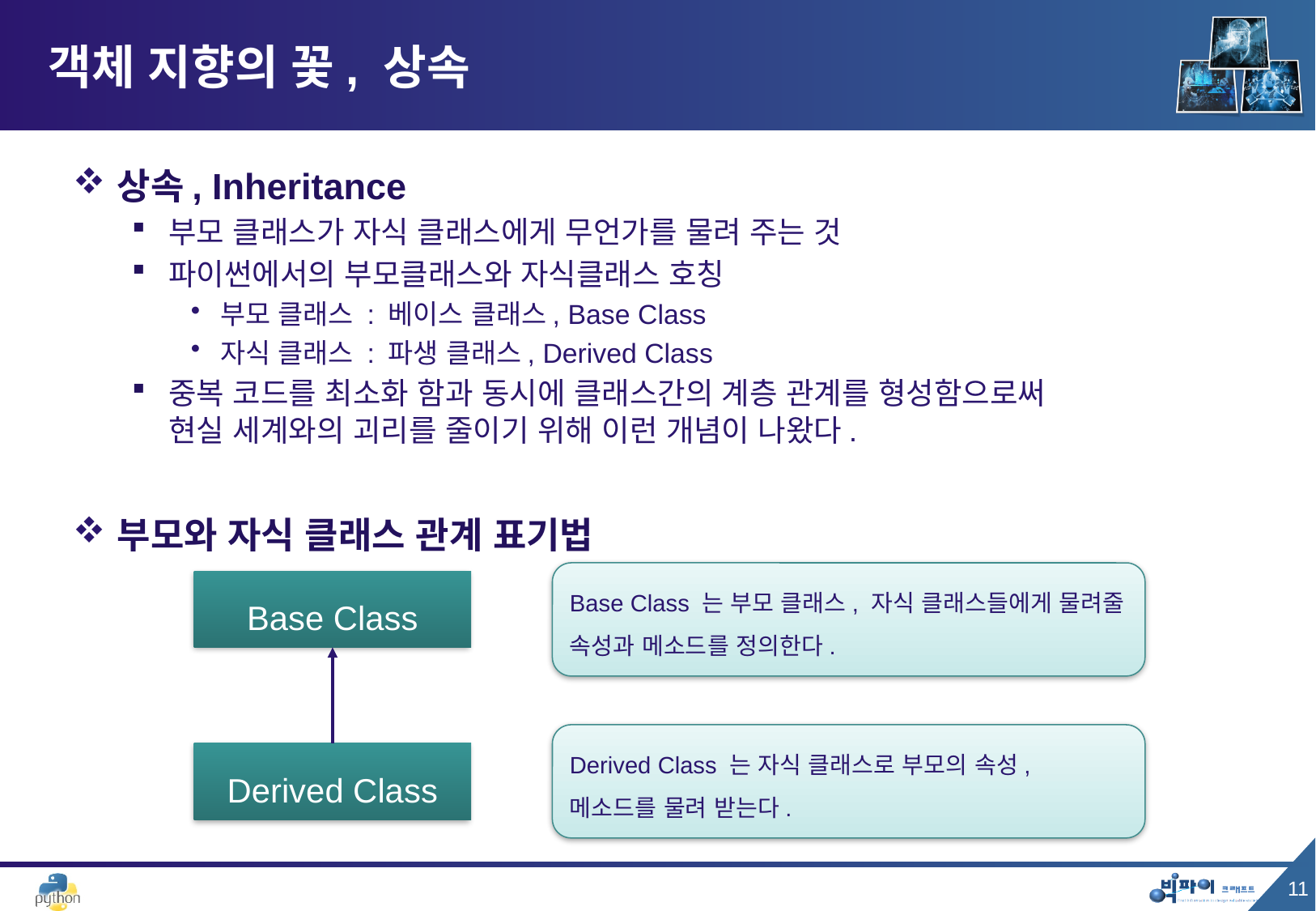

# 객체 지향의 꽃, 상속
상속, Inheritance
부모 클래스가 자식 클래스에게 무언가를 물려 주는 것
파이썬에서의 부모클래스와 자식클래스 호칭
부모 클래스 : 베이스 클래스, Base Class
자식 클래스 : 파생 클래스, Derived Class
중복 코드를 최소화 함과 동시에 클래스간의 계층 관계를 형성함으로써
현실 세계와의 괴리를 줄이기 위해 이런 개념이 나왔다.

부모와 자식 클래스 관계 표기법
Base Class 는 부모 클래스, 자식 클래스들에게 물려줄 속성과 메소드를 정의한다.
Base Class
Derived Class 는 자식 클래스로 부모의 속성, 메소드를 물려 받는다.
Derived Class